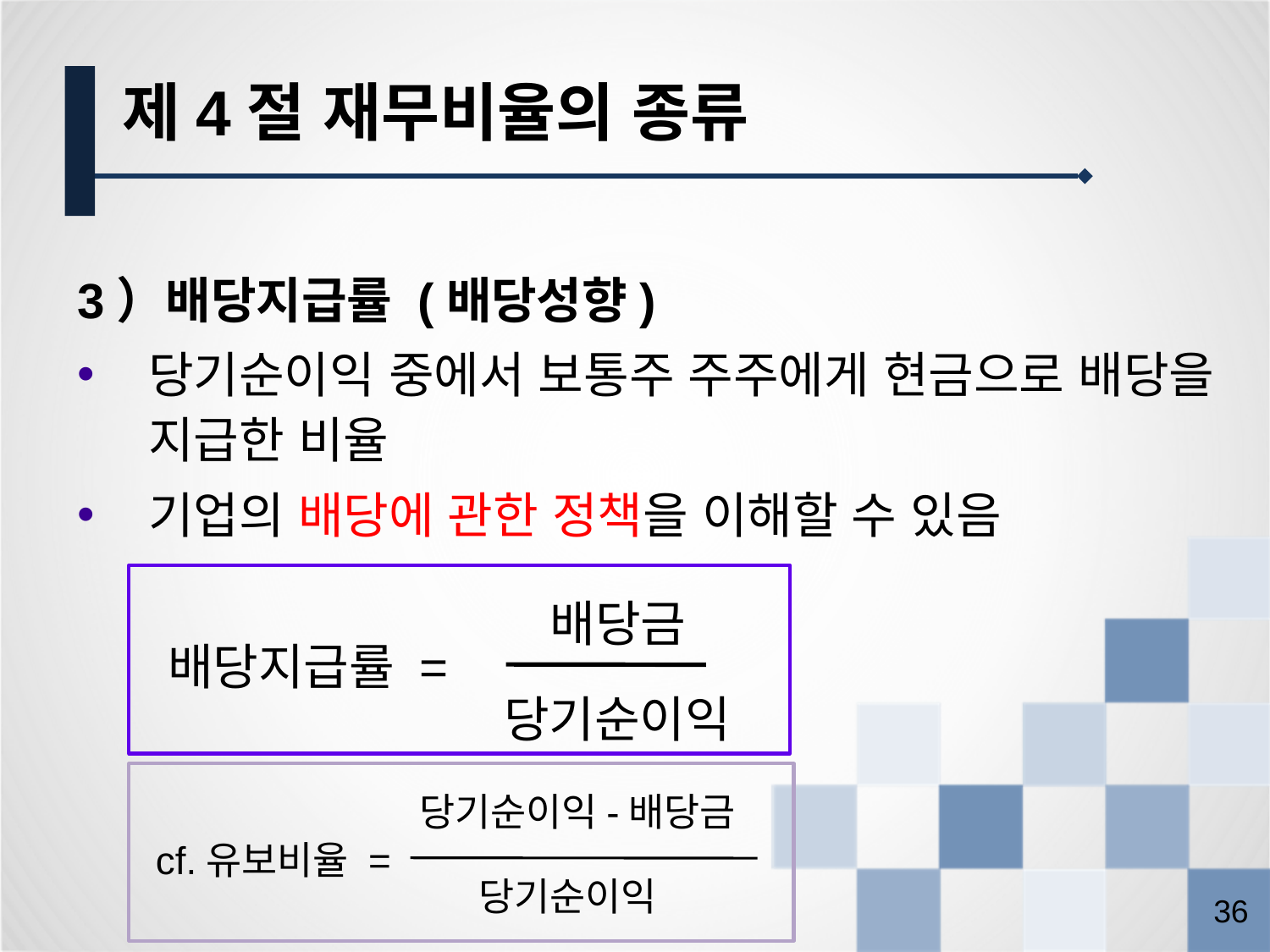

제4절 재무비율의 종류

3）배당지급률 (배당성향)
당기순이익 중에서 보통주 주주에게 현금으로 배당을 지급한 비율
기업의 배당에 관한 정책을 이해할 수 있음

배당금
배당지급률 =
당기순이익

당기순이익-배당금
cf.유보비율 =
당기순이익
36